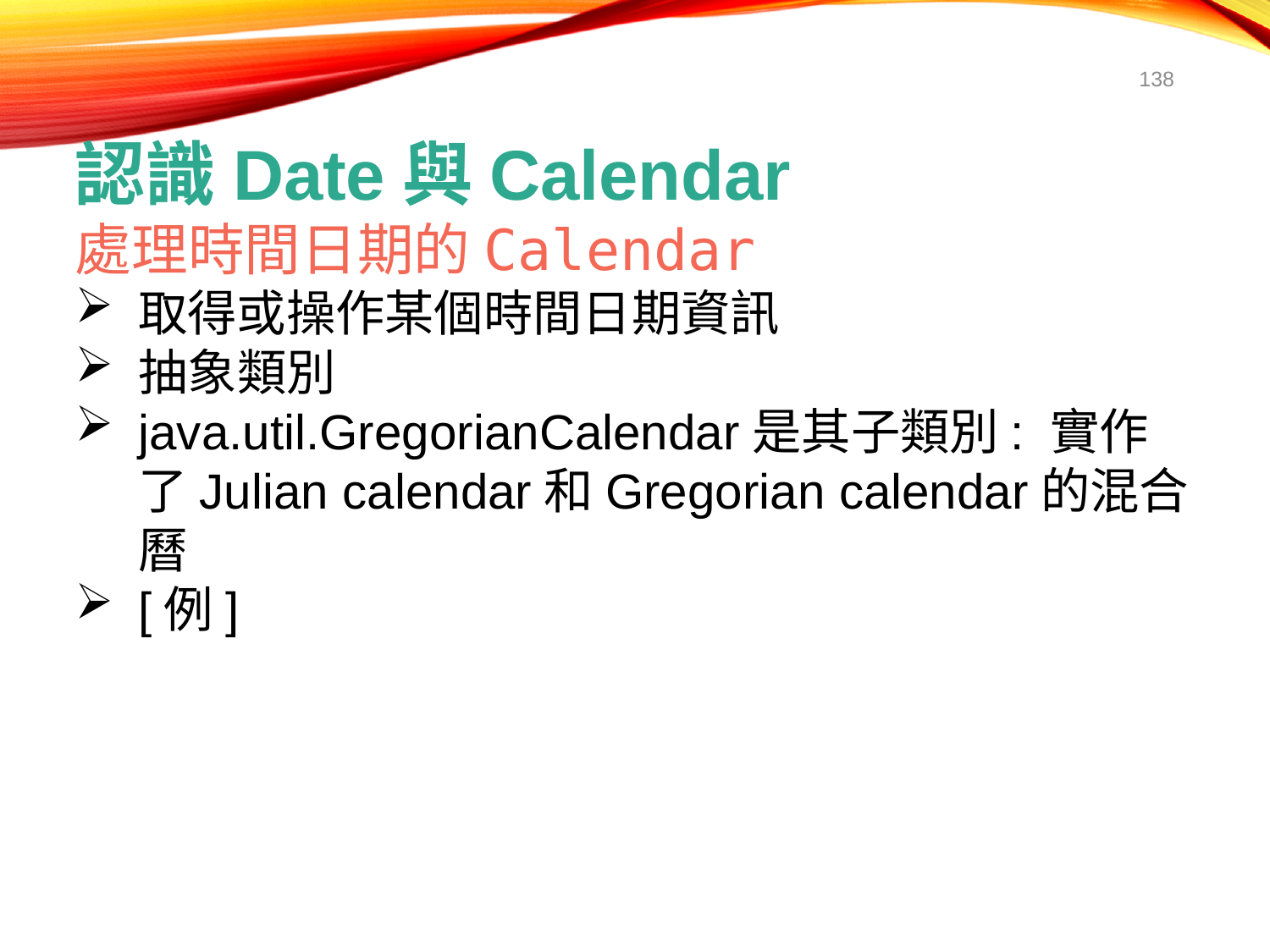

138
認識Date與Calendar
處理時間日期的Calendar
取得或操作某個時間日期資訊
抽象類別
java.util.GregorianCalendar是其子類別: 實作了Julian calendar和Gregorian calendar的混合曆
[例]